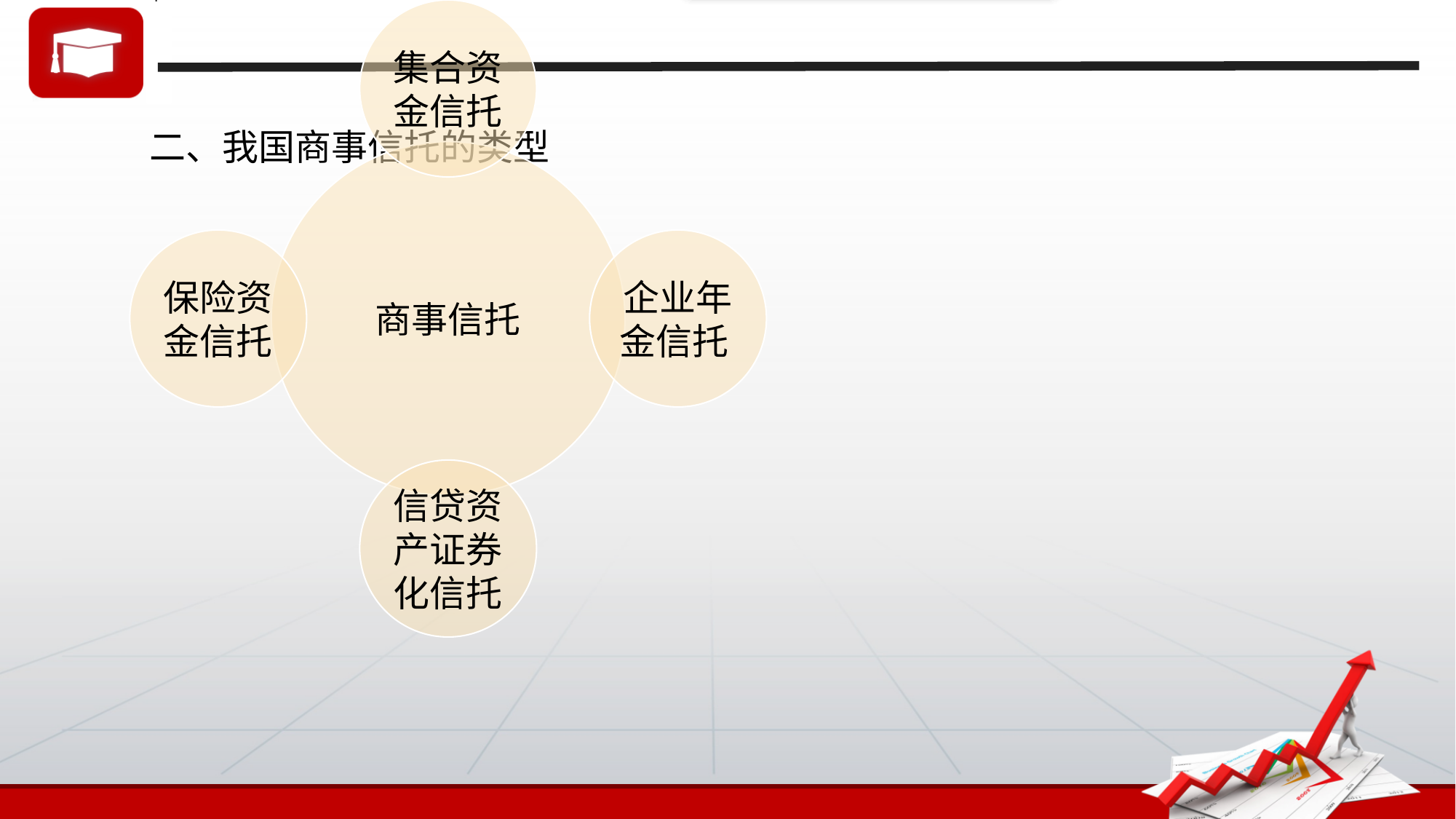

二、我国商事信托的类型

商事信托
集合资金信托
企业年金信托
信贷资产证券化信托
保险资金信托